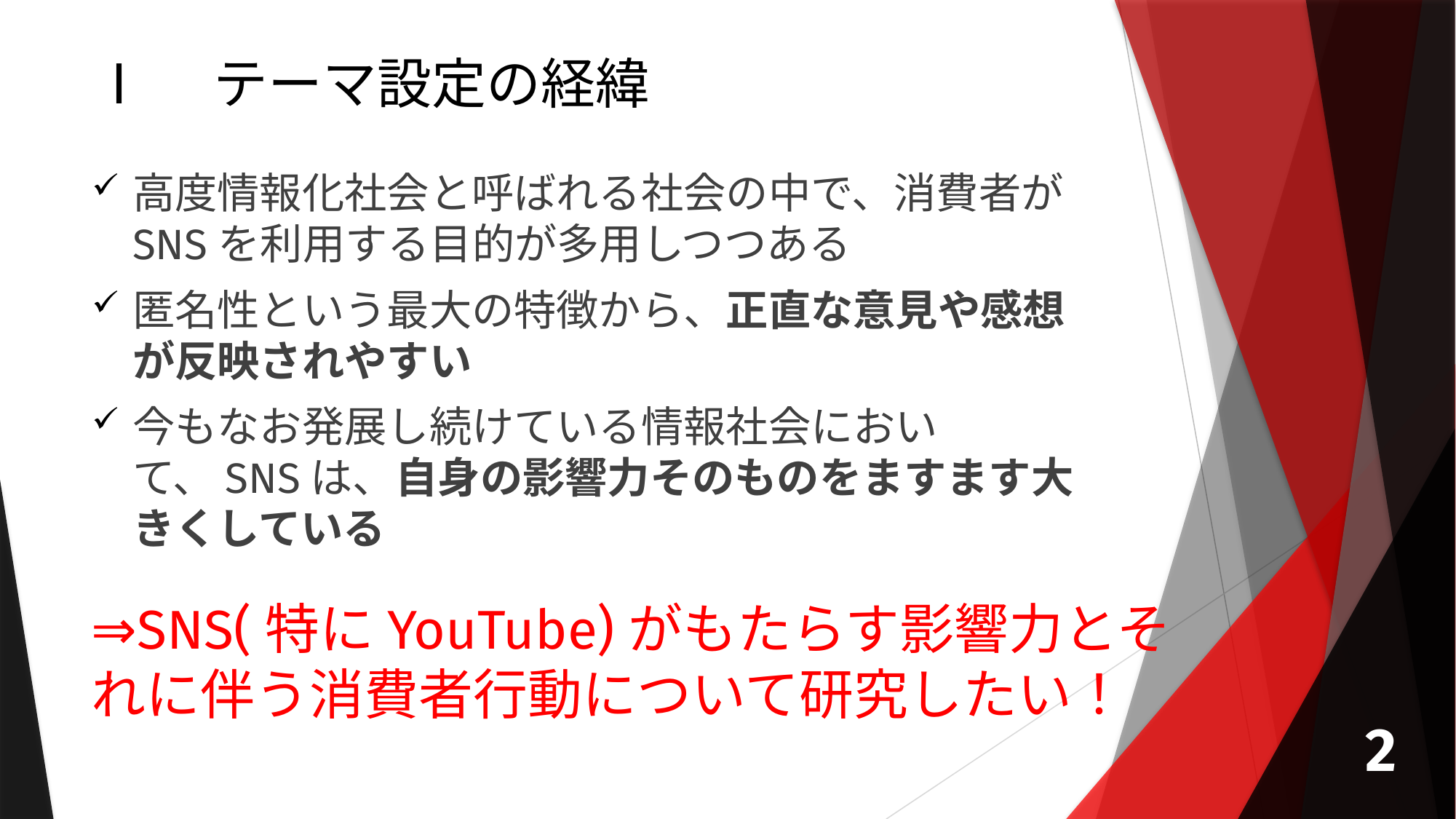

# Ⅰ　テーマ設定の経緯

高度情報化社会と呼ばれる社会の中で、消費者がSNSを利用する目的が多用しつつある
匿名性という最大の特徴から、正直な意見や感想が反映されやすい
今もなお発展し続けている情報社会において、SNSは、自身の影響力そのものをますます大きくしている
⇒SNS(特にYouTube)がもたらす影響力とそれに伴う消費者行動について研究したい！
2